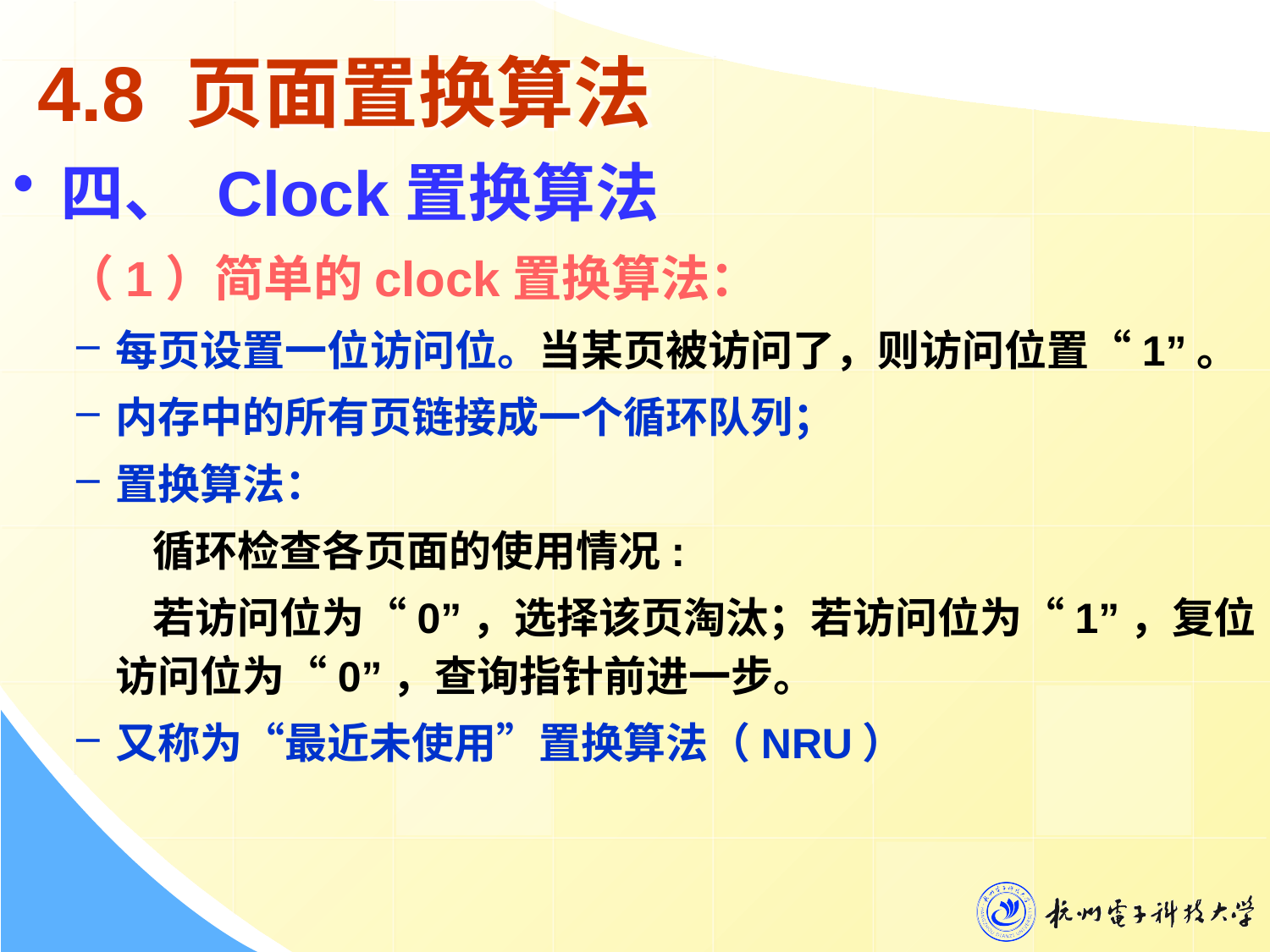

# 4.8 页面置换算法
四、 Clock置换算法
   （1）简单的clock置换算法：
每页设置一位访问位。当某页被访问了，则访问位置“1”。
内存中的所有页链接成一个循环队列；
置换算法：
       循环检查各页面的使用情况:
       若访问位为“0”，选择该页淘汰；若访问位为“1”，复位访问位为“0”，查询指针前进一步。
又称为“最近未使用”置换算法（NRU）